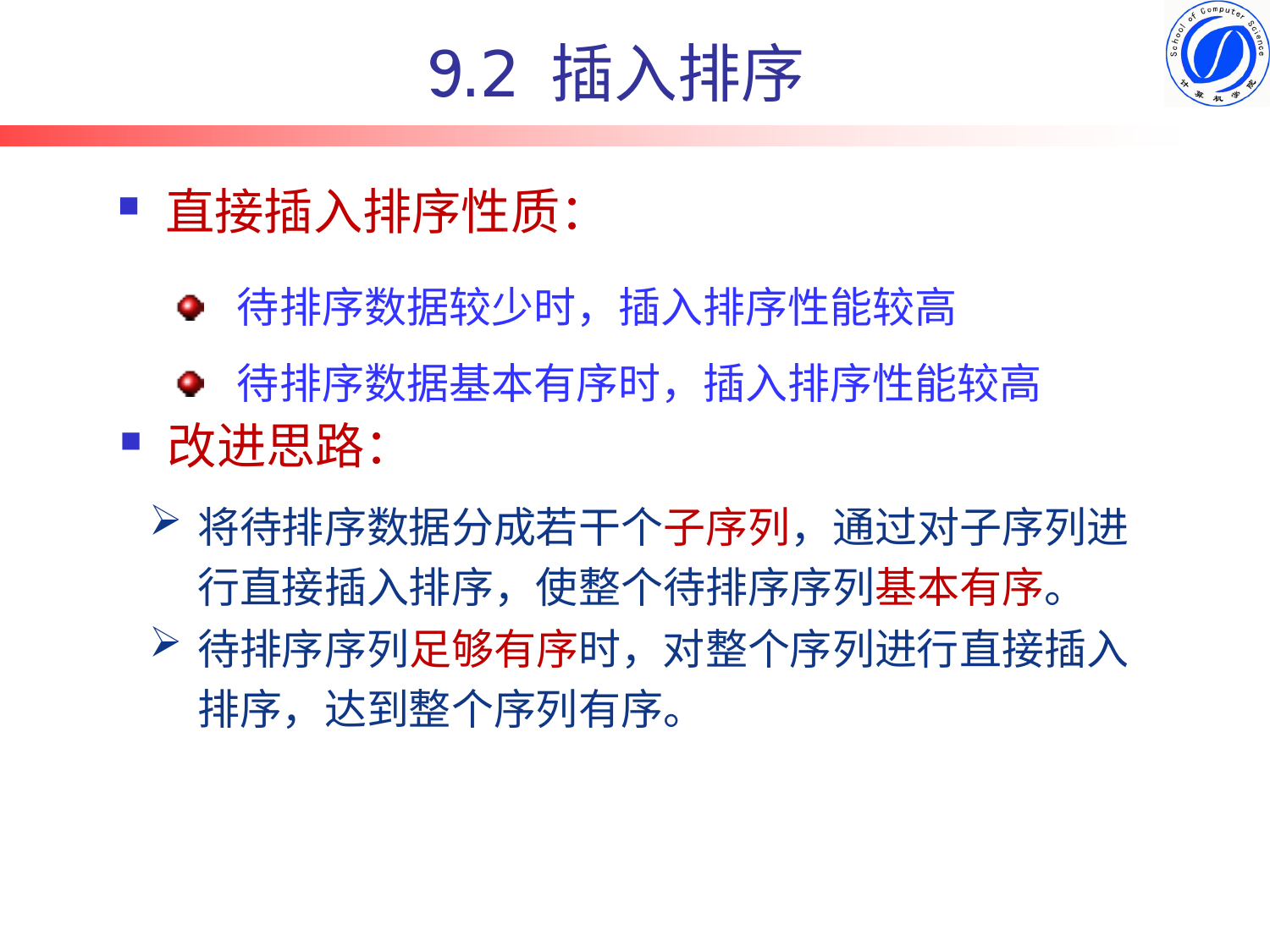

# 9.2 插入排序
直接插入排序性质：
待排序数据较少时，插入排序性能较高
待排序数据基本有序时，插入排序性能较高
改进思路：
将待排序数据分成若干个子序列，通过对子序列进行直接插入排序，使整个待排序序列基本有序。
待排序序列足够有序时，对整个序列进行直接插入排序，达到整个序列有序。